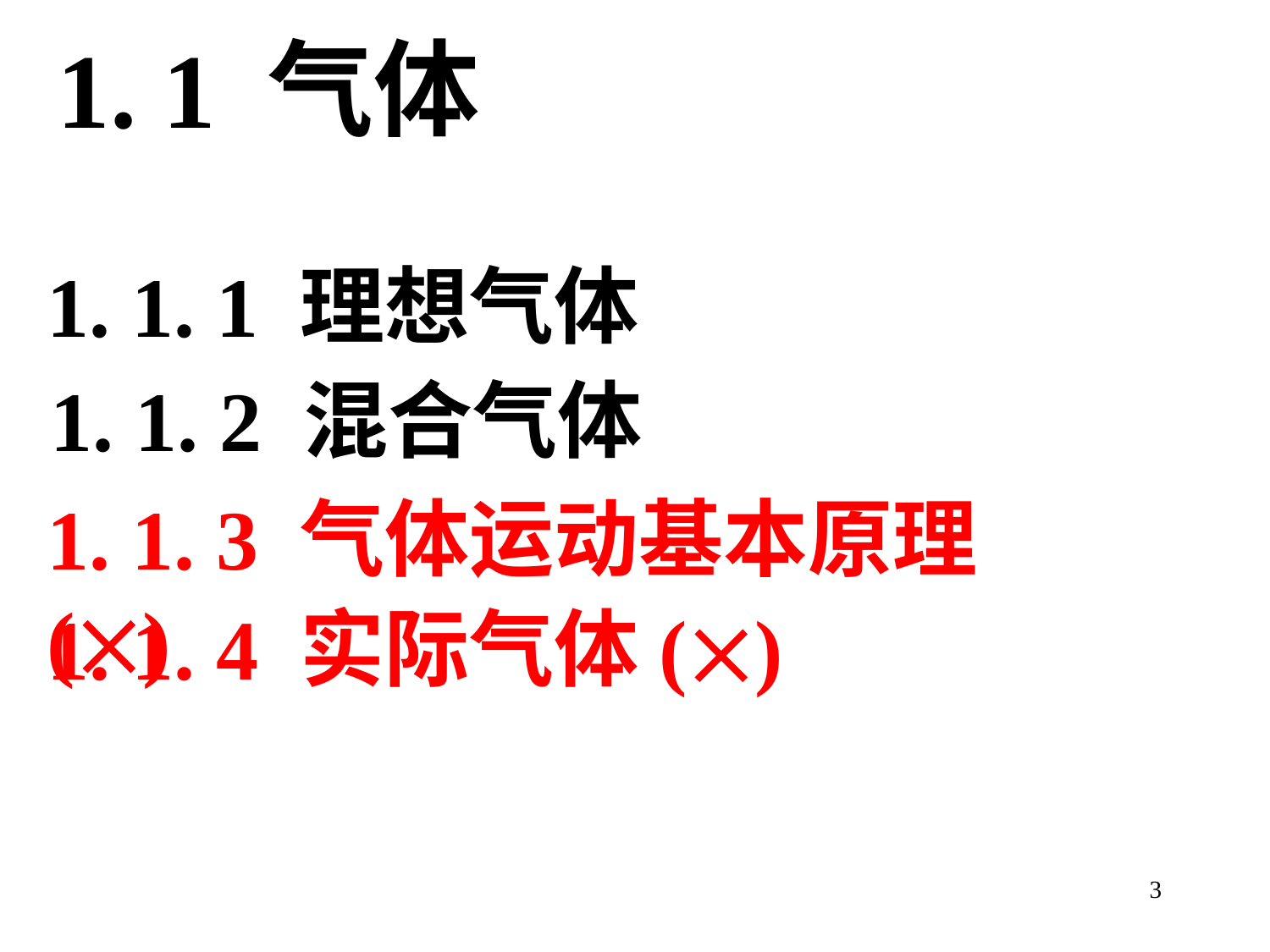

1. 1 气体
1. 1. 1 理想气体
1. 1. 2 混合气体
1. 1. 3 气体运动基本原理(×)
1. 1. 4 实际气体(×)
3